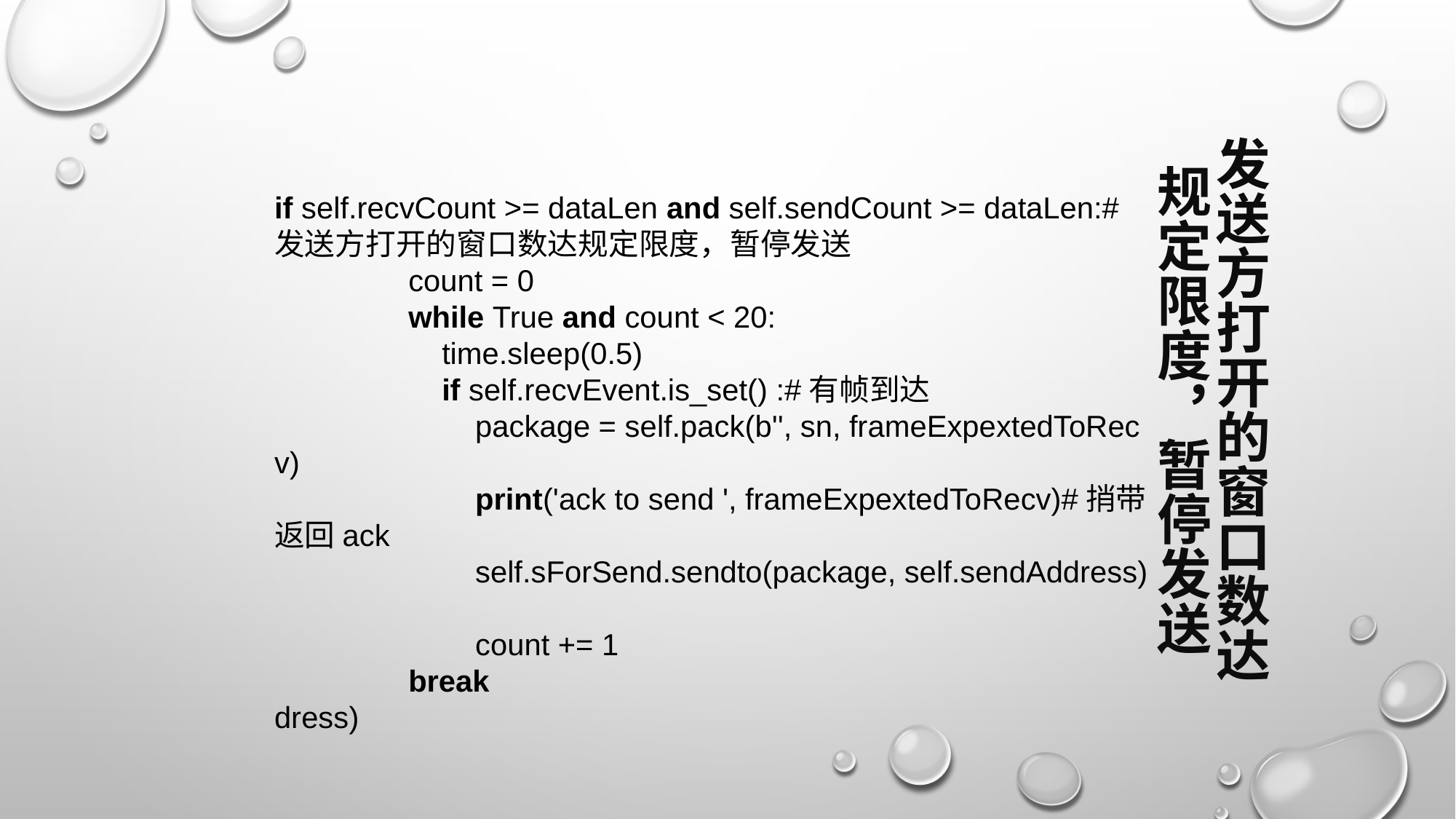

# 发送方打开的窗口数达规定限度，暂停发送

if self.recvCount >= dataLen and self.sendCount >= dataLen:#发送方打开的窗口数达规定限度，暂停发送
                count = 0
                while True and count < 20:
                    time.sleep(0.5)
                    if self.recvEvent.is_set() :#有帧到达
                        package = self.pack(b'', sn, frameExpextedToRecv)
                        print('ack to send ', frameExpextedToRecv)#捎带返回ack
                        self.sForSend.sendto(package, self.sendAddress)
                        count += 1
                break
dress)